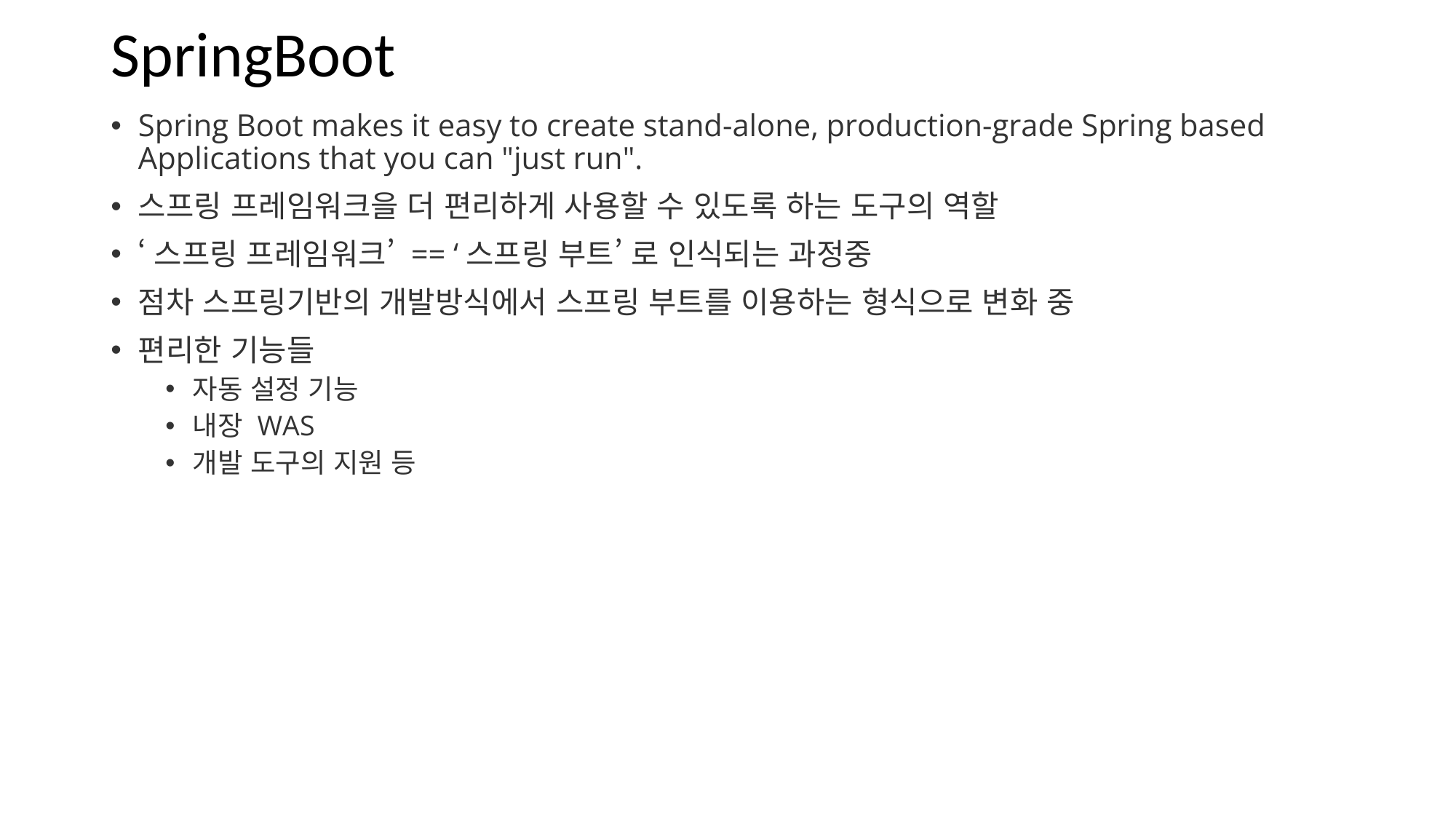

# SpringBoot
Spring Boot makes it easy to create stand-alone, production-grade Spring based Applications that you can "just run".
스프링 프레임워크을 더 편리하게 사용할 수 있도록 하는 도구의 역할
‘스프링 프레임워크’ == ‘스프링 부트’ 로 인식되는 과정중
점차 스프링기반의 개발방식에서 스프링 부트를 이용하는 형식으로 변화 중
편리한 기능들
자동 설정 기능
내장 WAS
개발 도구의 지원 등